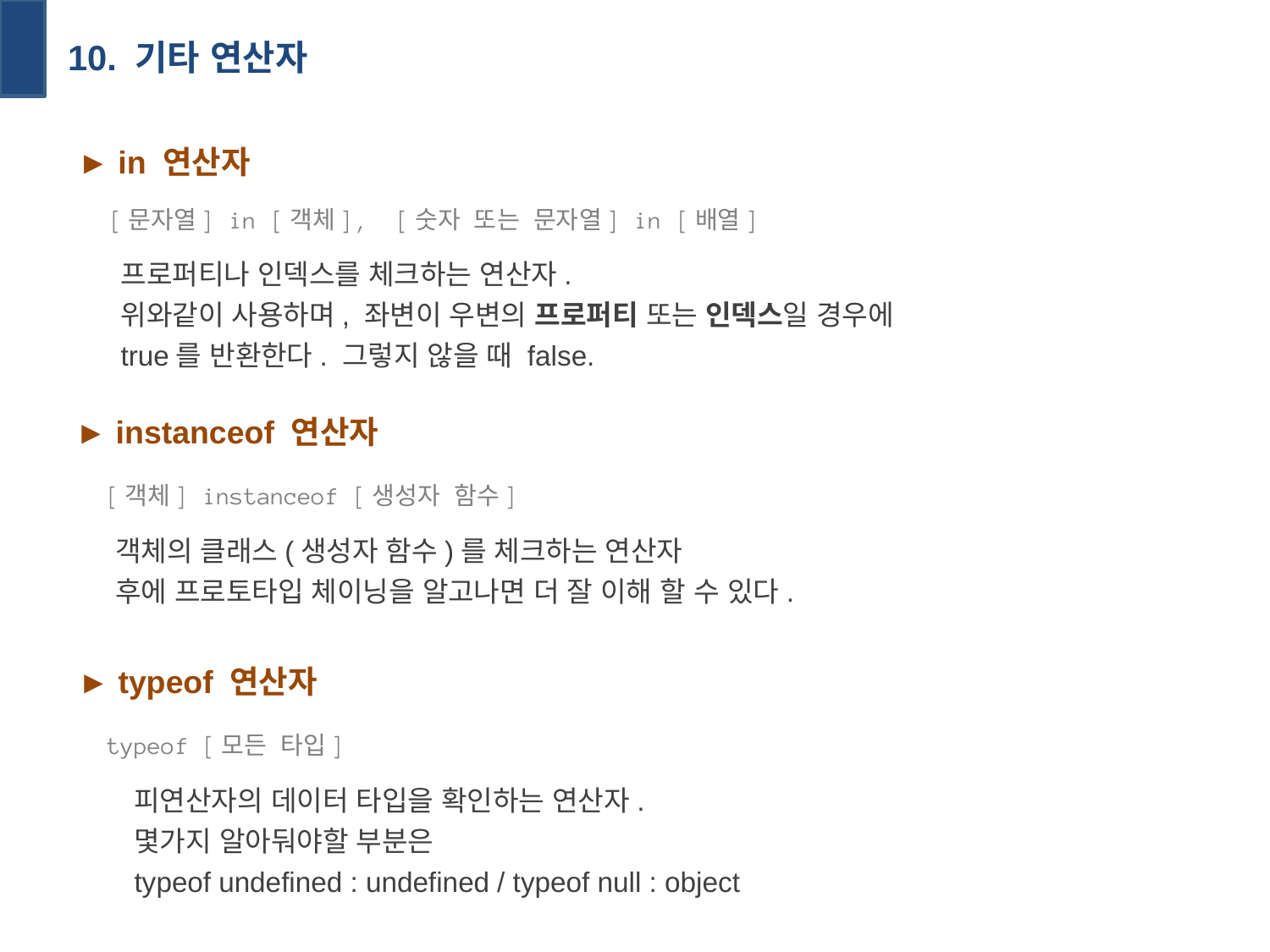

ㅊ
# 10. 기타 연산자
► in 연산자
[문자열] in [객체],  [숫자 또는 문자열] in [배열]
프로퍼티나 인덱스를 체크하는 연산자.
위와같이 사용하며, 좌변이 우변의 프로퍼티 또는 인덱스일 경우에
true를 반환한다. 그렇지 않을 때 false.
► instanceof 연산자
[객체] instanceof [생성자 함수]
객체의 클래스(생성자 함수)를 체크하는 연산자
후에 프로토타입 체이닝을 알고나면 더 잘 이해 할 수 있다.
► typeof 연산자
typeof [모든 타입]
피연산자의 데이터 타입을 확인하는 연산자.
몇가지 알아둬야할 부분은
typeof undefined : undefined / typeof null : object